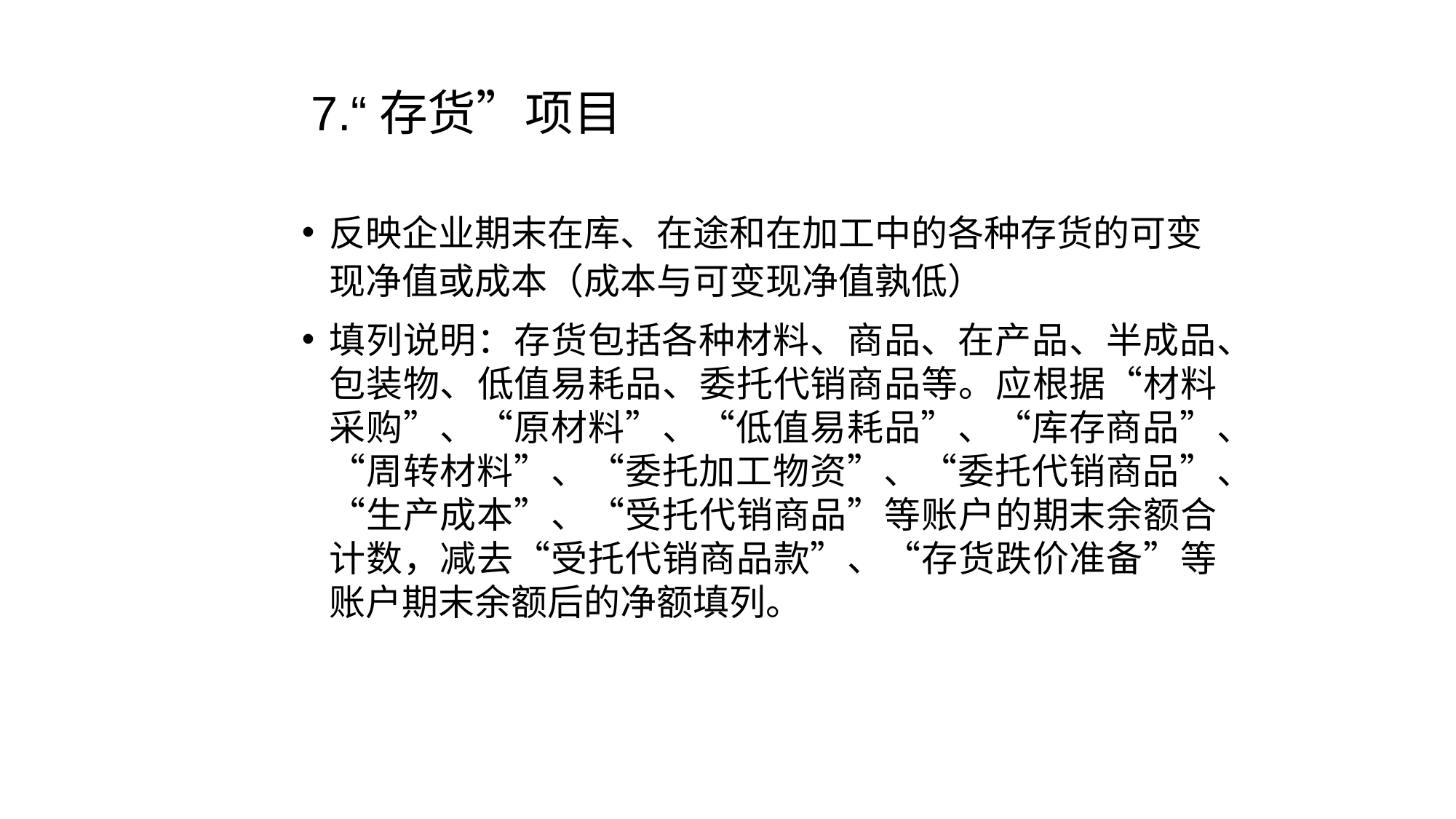

# 7.“存货”项目
反映企业期末在库、在途和在加工中的各种存货的可变现净值或成本（成本与可变现净值孰低）
填列说明：存货包括各种材料、商品、在产品、半成品、包装物、低值易耗品、委托代销商品等。应根据“材料采购”、“原材料”、“低值易耗品”、“库存商品”、“周转材料”、“委托加工物资”、“委托代销商品”、“生产成本”、“受托代销商品”等账户的期末余额合计数，减去“受托代销商品款”、“存货跌价准备”等账户期末余额后的净额填列。